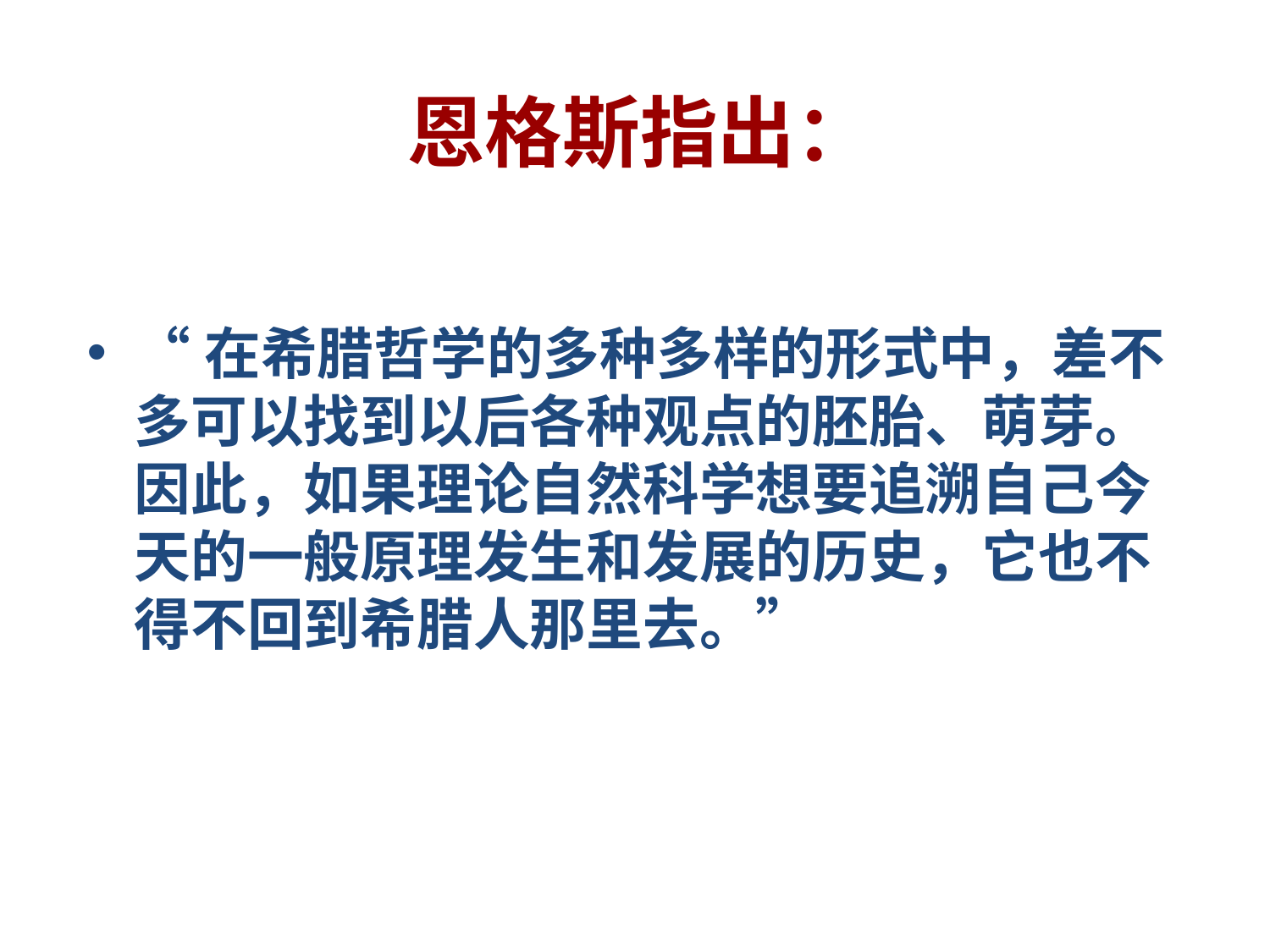

恩格斯指出：

“在希腊哲学的多种多样的形式中，差不多可以找到以后各种观点的胚胎、萌芽。因此，如果理论自然科学想要追溯自己今天的一般原理发生和发展的历史，它也不得不回到希腊人那里去。”